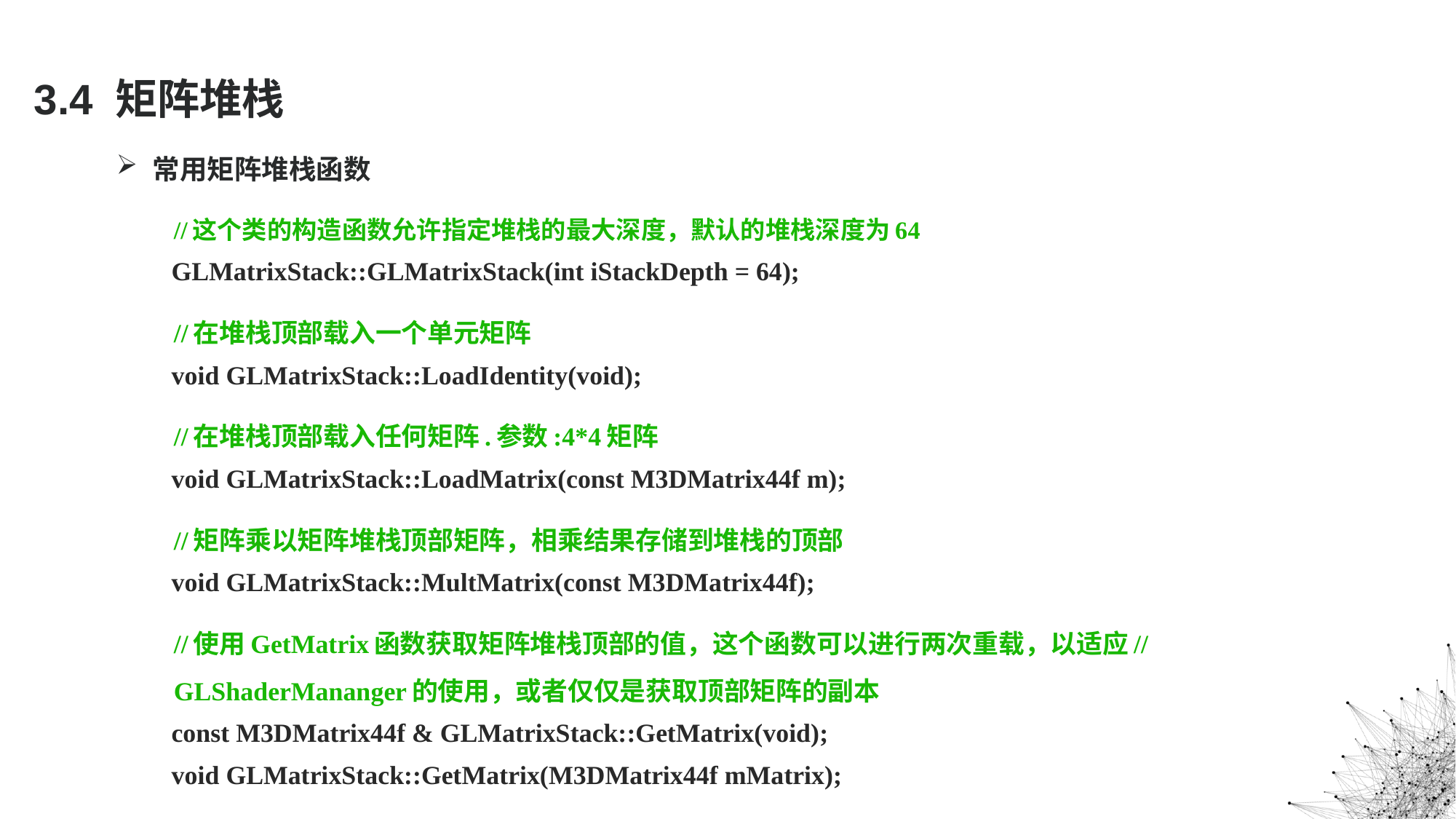

# 3.4 矩阵堆栈
常用矩阵堆栈函数
//这个类的构造函数允许指定堆栈的最大深度，默认的堆栈深度为64
GLMatrixStack::GLMatrixStack(int iStackDepth = 64);
//在堆栈顶部载入一个单元矩阵
void GLMatrixStack::LoadIdentity(void);
//在堆栈顶部载入任何矩阵.参数:4*4矩阵
void GLMatrixStack::LoadMatrix(const M3DMatrix44f m);
//矩阵乘以矩阵堆栈顶部矩阵，相乘结果存储到堆栈的顶部
void GLMatrixStack::MultMatrix(const M3DMatrix44f);
//使用GetMatrix函数获取矩阵堆栈顶部的值，这个函数可以进行两次重载，以适应//GLShaderMananger的使用，或者仅仅是获取顶部矩阵的副本
const M3DMatrix44f & GLMatrixStack::GetMatrix(void);
void GLMatrixStack::GetMatrix(M3DMatrix44f mMatrix);